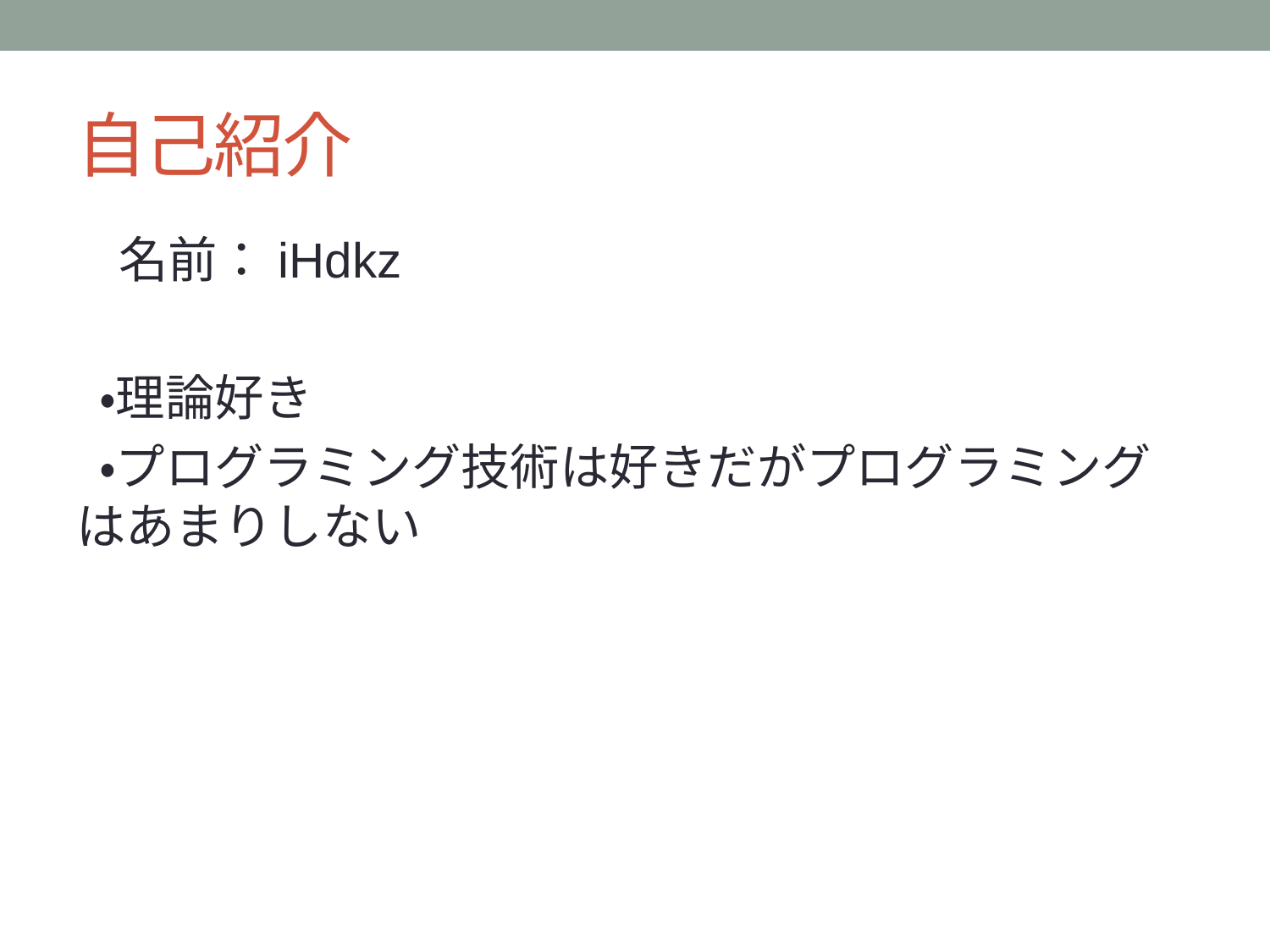

# 自己紹介
　名前：iHdkz

 ・理論好き
 ・プログラミング技術は好きだがプログラミングはあまりしない